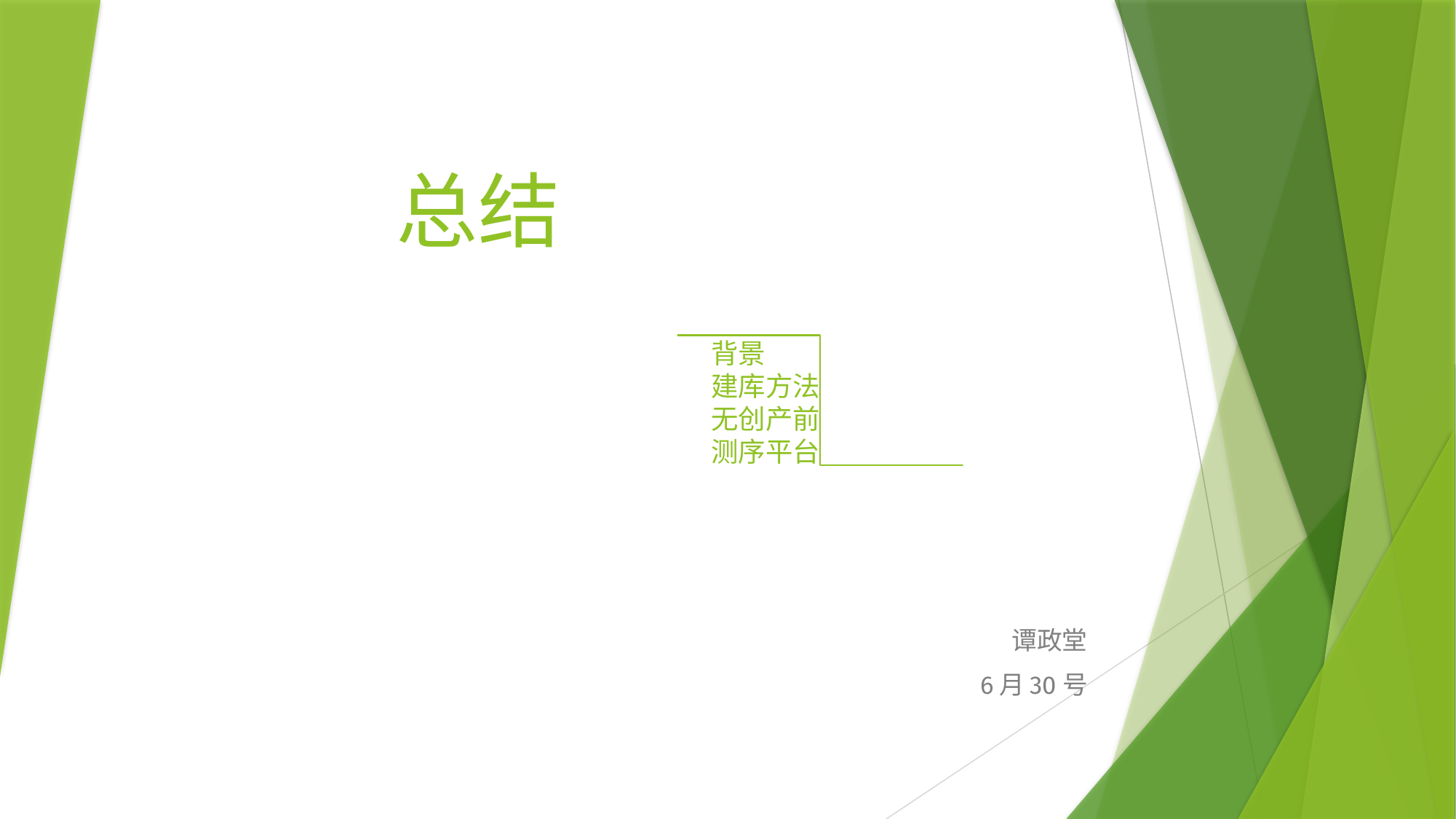

# 总结
背景
建库方法
无创产前
测序平台

谭政堂
6月30号